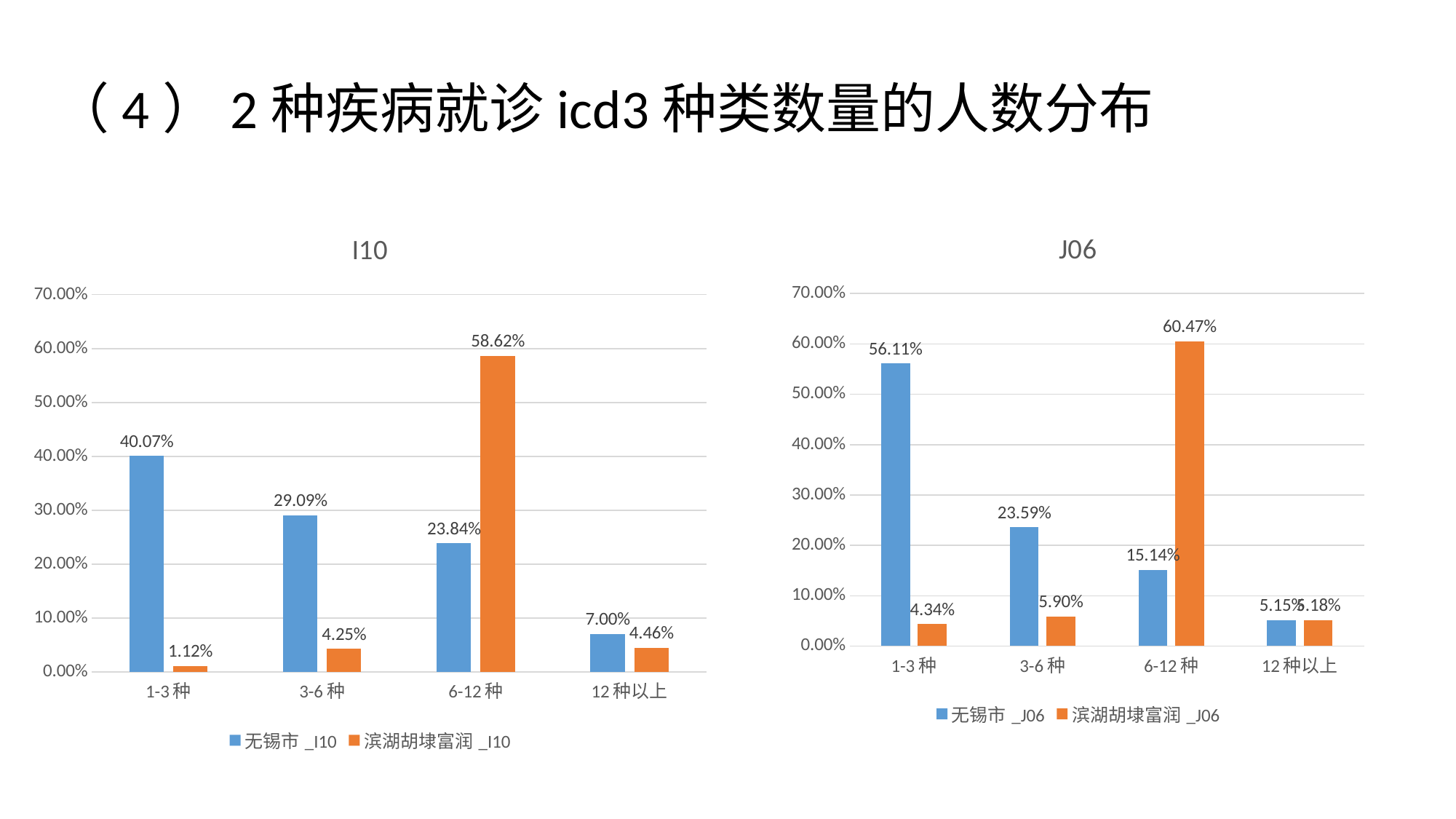

# （4）2种疾病就诊icd3种类数量的人数分布

### Chart: I10

| Category | 无锡市_I10 | 滨湖胡埭富润_I10 |
|---|---|---|
| 1-3种 | 0.4007 | 0.0112 |
| 3-6种 | 0.2909 | 0.0425 |
| 6-12种 | 0.2384 | 0.5862 |
| 12种以上 | 0.07 | 0.0446 |

### Chart: J06

| Category | 无锡市_J06 | 滨湖胡埭富润_J06 |
|---|---|---|
| 1-3种 | 0.5611 | 0.0434 |
| 3-6种 | 0.2359 | 0.059 |
| 6-12种 | 0.1514 | 0.6047 |
| 12种以上 | 0.0515 | 0.0518 |